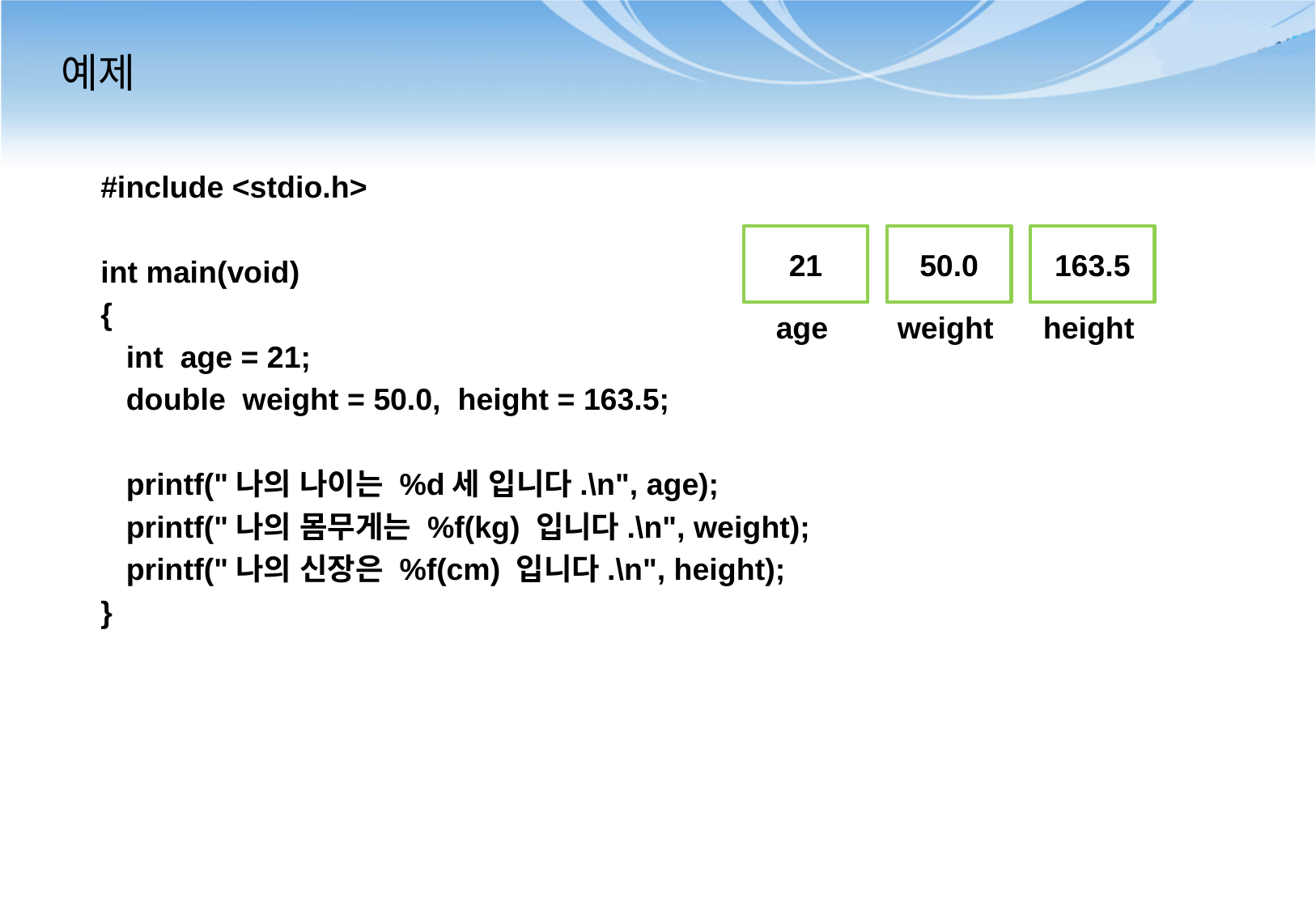

# 예제
#include <stdio.h>

int main(void)
{
   int  age = 21;
   double  weight = 50.0,  height = 163.5;

   printf("나의 나이는 %d세 입니다.\n", age);
   printf("나의 몸무게는 %f(kg) 입니다.\n", weight);
   printf("나의 신장은 %f(cm) 입니다.\n", height);
}
21
age
50.0
weight
163.5
height